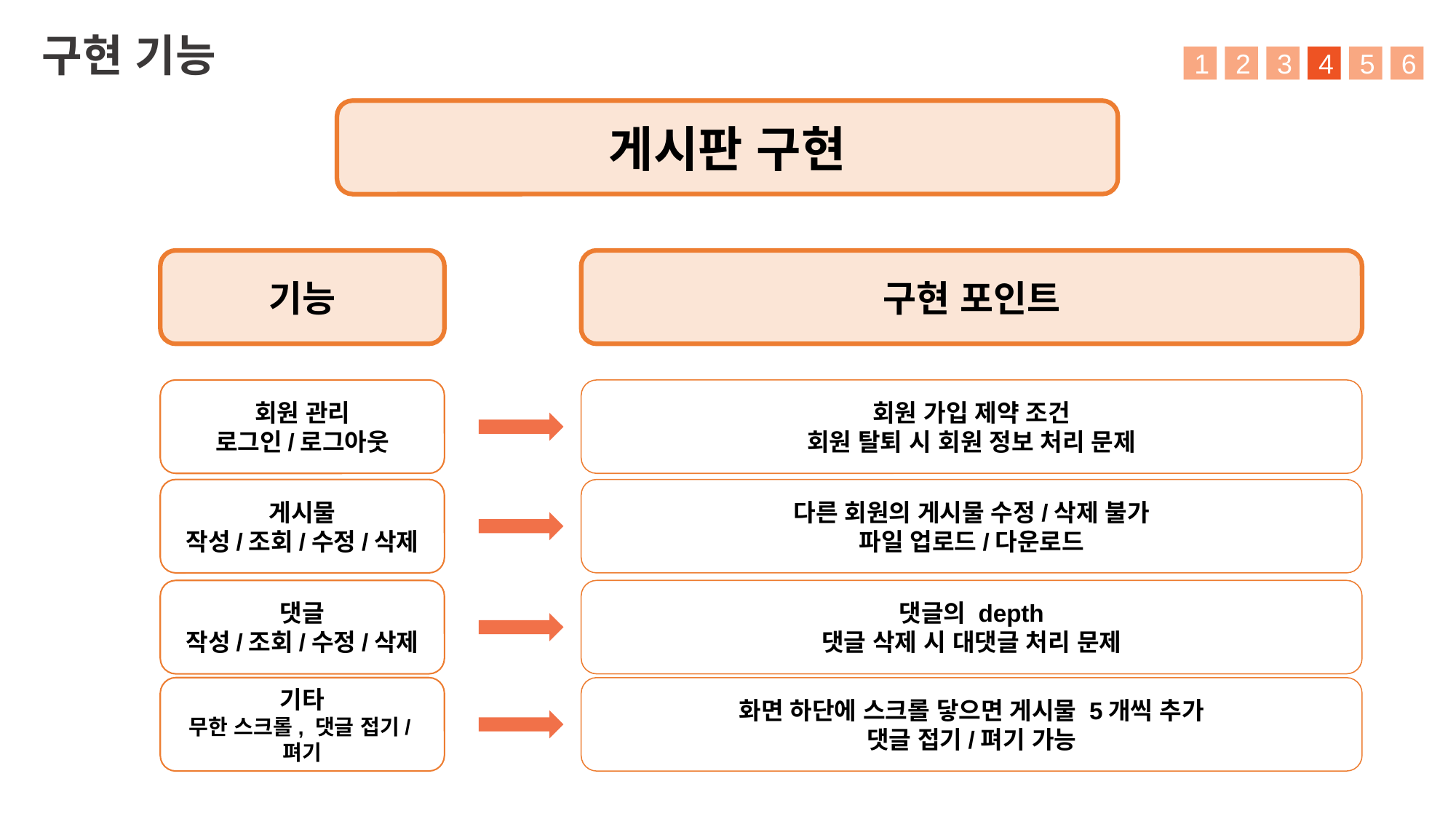

구현 기능
1
2
3
4
5
6
게시판 구현
기능
구현 포인트
회원 관리
로그인/로그아웃
회원 가입 제약 조건
회원 탈퇴 시 회원 정보 처리 문제

다른 회원의 게시물 수정/삭제 불가
파일 업로드/다운로드
게시물
작성/조회/수정/삭제

댓글의 depth
댓글 삭제 시 대댓글 처리 문제
댓글
작성/조회/수정/삭제

화면 하단에 스크롤 닿으면 게시물 5개씩 추가
댓글 접기/펴기 가능
기타
무한 스크롤, 댓글 접기/펴기